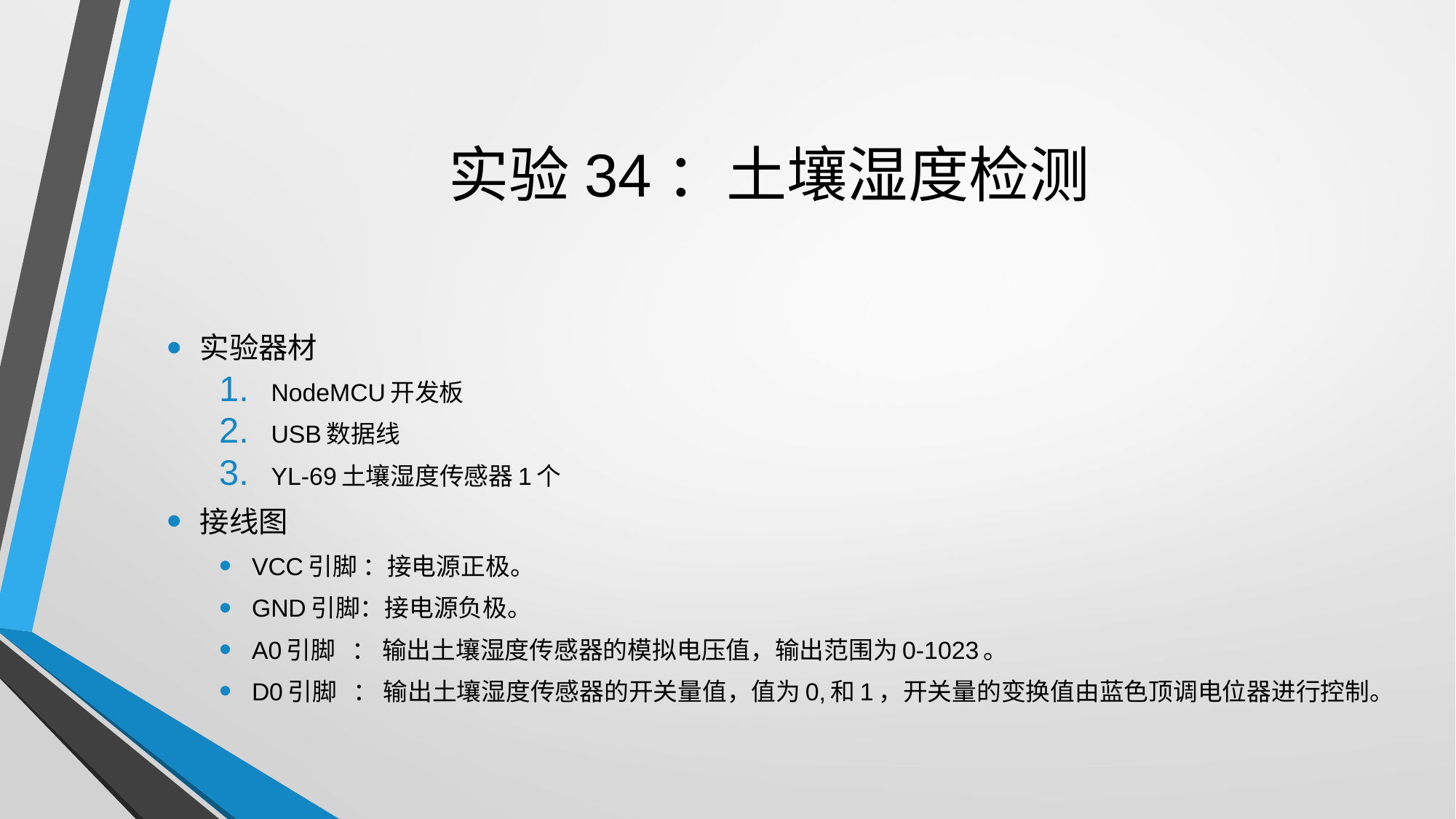

# 实验34：土壤湿度检测
实验器材
NodeMCU开发板
USB数据线
YL-69土壤湿度传感器1个
接线图
VCC引脚 ：接电源正极。
GND引脚：接电源负极。
A0引脚   ： 输出土壤湿度传感器的模拟电压值，输出范围为0-1023。
D0引脚   ： 输出土壤湿度传感器的开关量值，值为0,和1，开关量的变换值由蓝色顶调电位器进行控制。